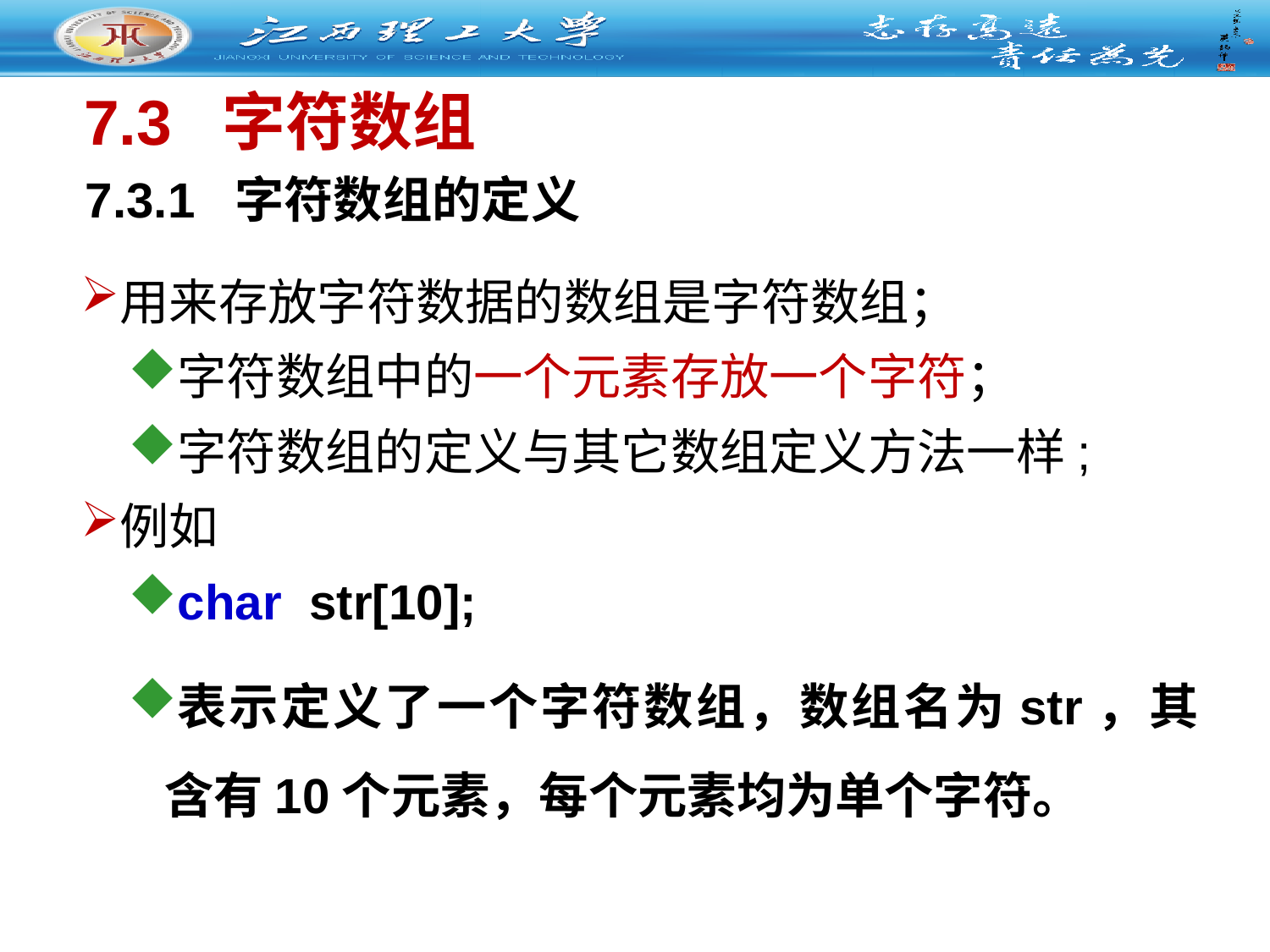

7.3  字符数组
# 7.3.1  字符数组的定义
用来存放字符数据的数组是字符数组；
字符数组中的一个元素存放一个字符；
字符数组的定义与其它数组定义方法一样;
例如
char  str[10];
表示定义了一个字符数组，数组名为str，其含有10个元素，每个元素均为单个字符。